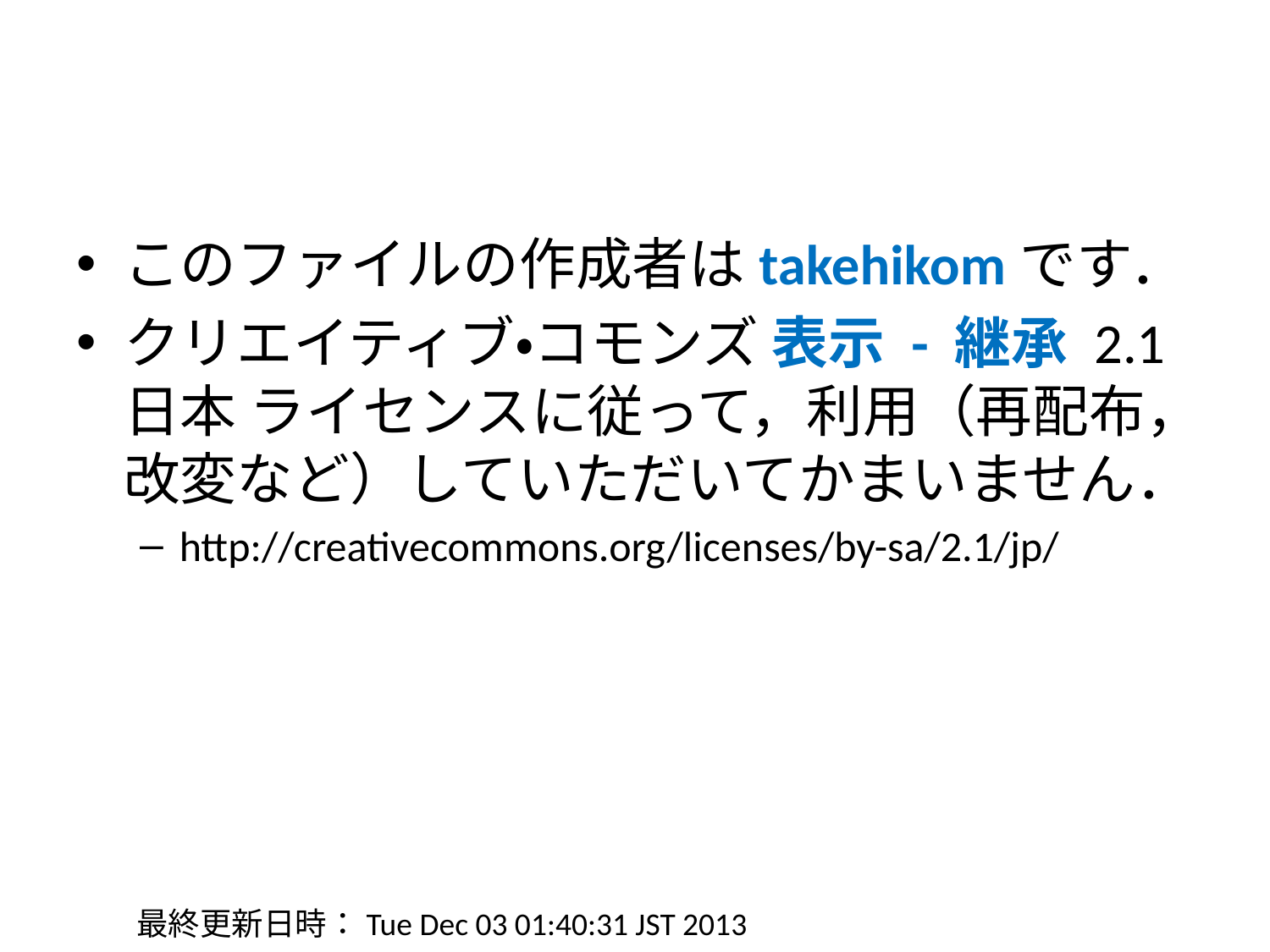

このファイルの作成者はtakehikomです．
クリエイティブ・コモンズ 表示 - 継承 2.1 日本 ライセンスに従って，利用（再配布，改変など）していただいてかまいません．
http://creativecommons.org/licenses/by-sa/2.1/jp/
最終更新日時：Tue Dec 03 01:40:31 JST 2013